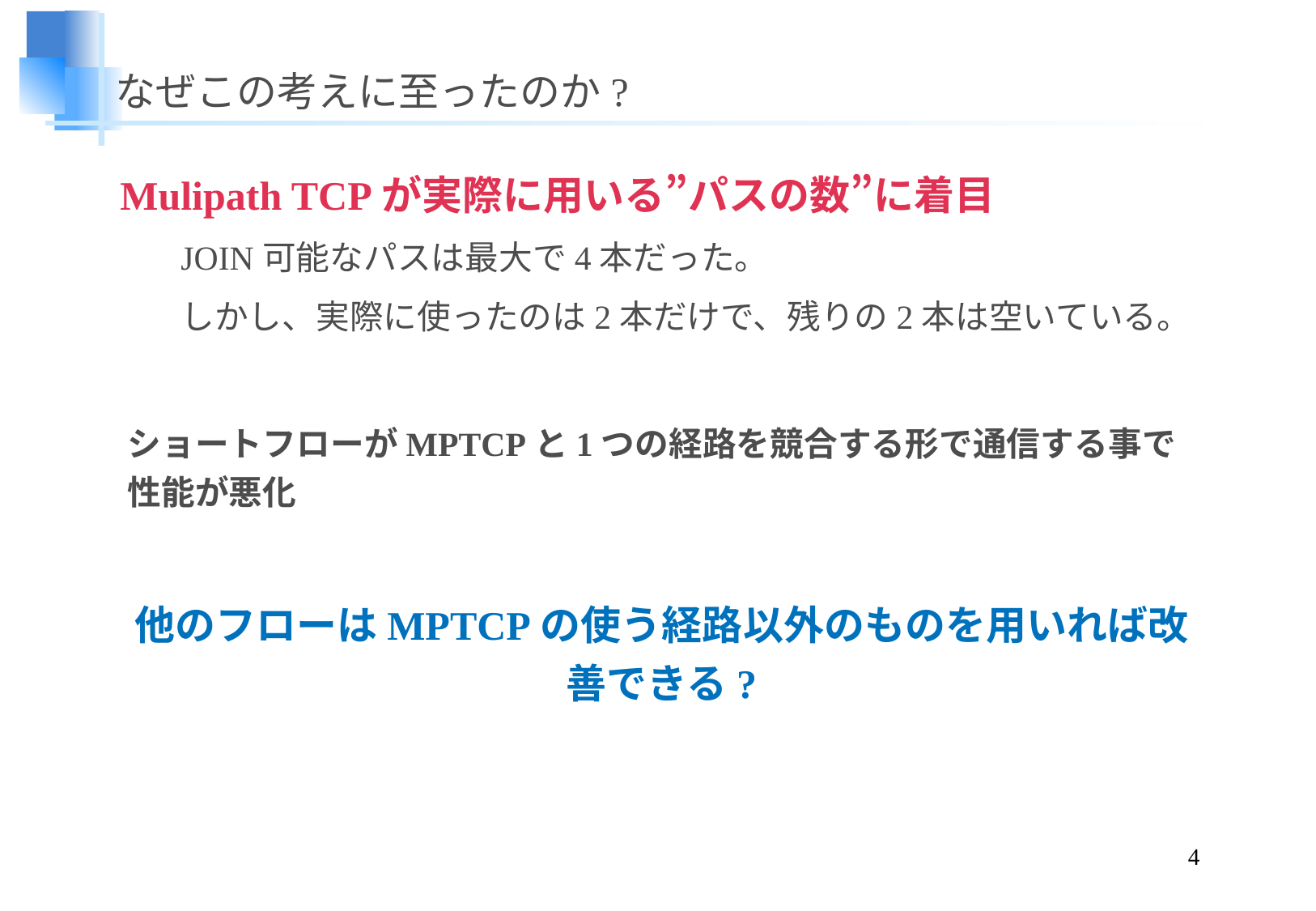

# なぜこの考えに至ったのか?
Mulipath TCPが実際に用いる”パスの数”に着目
JOIN可能なパスは最大で4本だった。
しかし、実際に使ったのは2本だけで、残りの2本は空いている。

ショートフローがMPTCPと1つの経路を競合する形で通信する事で性能が悪化

他のフローはMPTCPの使う経路以外のものを用いれば改善できる?
4